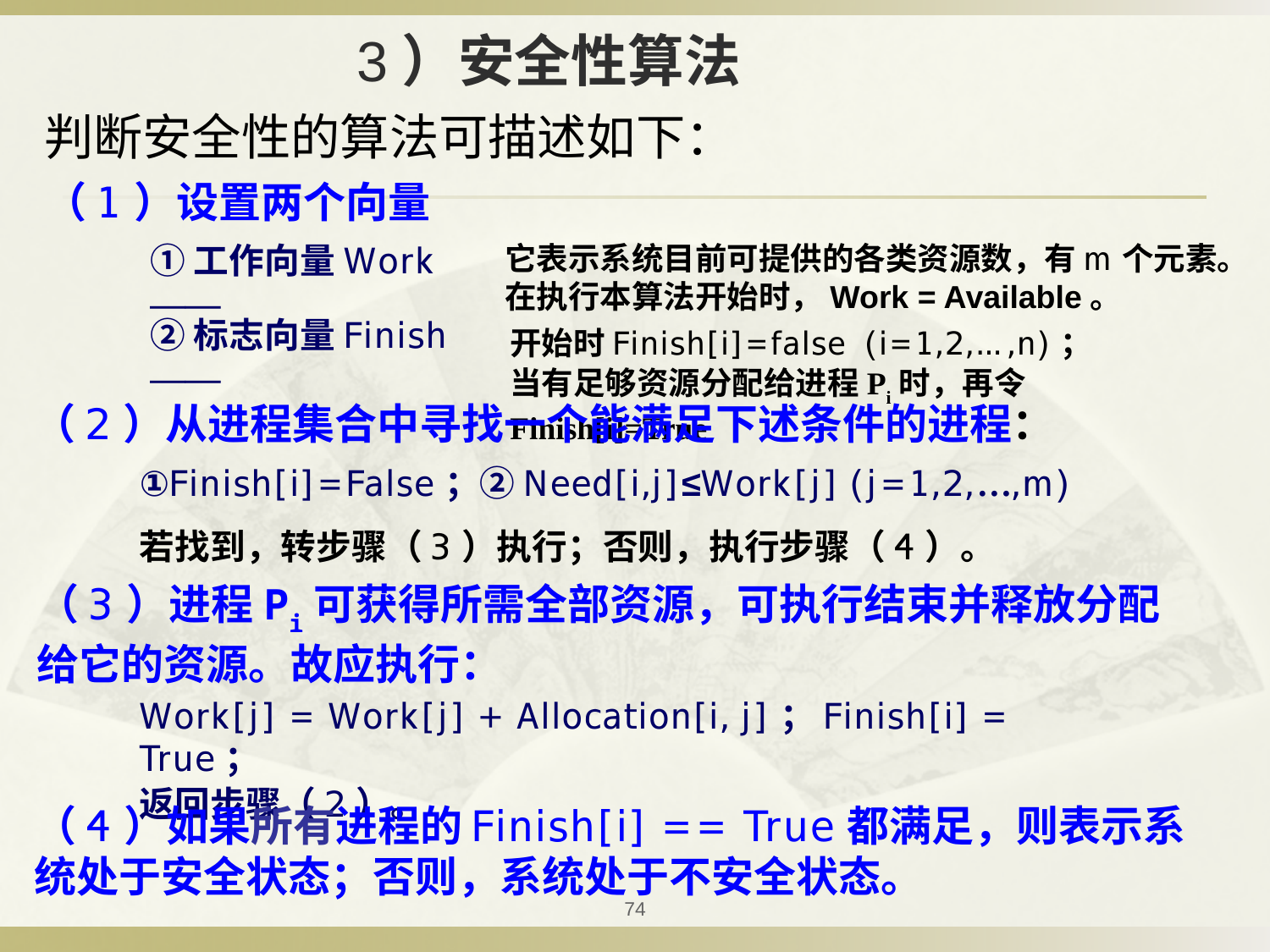

# 3）安全性算法
判断安全性的算法可描述如下：
（1）设置两个向量
①工作向量Work ——
它表示系统目前可提供的各类资源数，有m个元素。在执行本算法开始时，Work = Available。
②标志向量Finish——
开始时Finish[i]=false  (i=1,2,…,n)；
当有足够资源分配给进程Pi时，再令Finish[i]=True
（2）从进程集合中寻找一个能满足下述条件的进程：
①Finish[i]=False；②Need[i,j]≤Work[j] (j=1,2,…,m)
若找到，转步骤（3）执行；否则，执行步骤（4）。
（3）进程Pi可获得所需全部资源，可执行结束并释放分配给它的资源。故应执行：
Work[j] = Work[j] + Allocation[i, j]；Finish[i] = True；
返回步骤（2）。
（4）如果所有进程的Finish[i] == True都满足，则表示系统处于安全状态；否则，系统处于不安全状态。
74